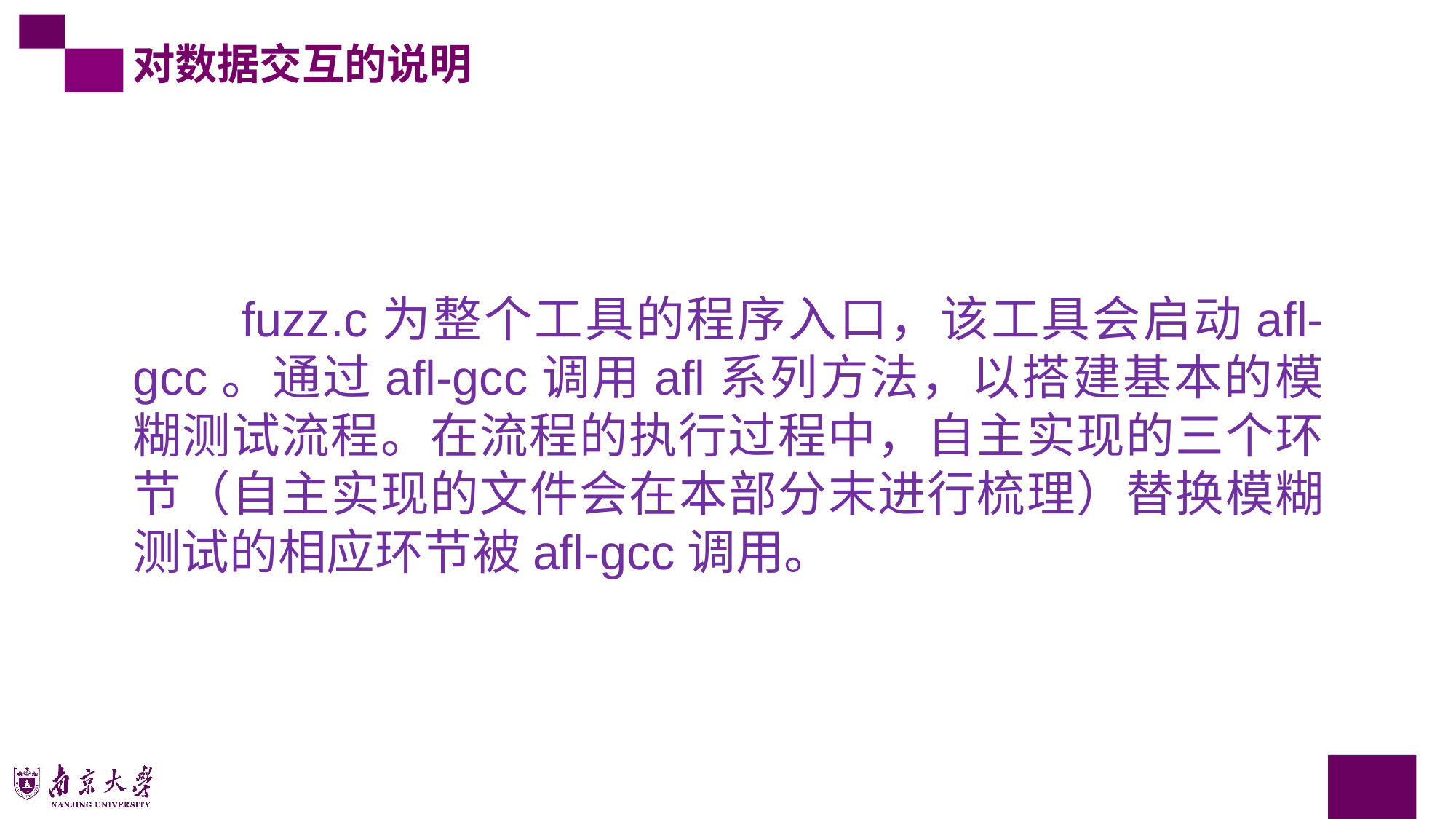

对数据交互的说明
	fuzz.c为整个工具的程序入口，该工具会启动afl-gcc。通过afl-gcc调用afl系列方法，以搭建基本的模糊测试流程。在流程的执行过程中，自主实现的三个环节（自主实现的文件会在本部分末进行梳理）替换模糊测试的相应环节被afl-gcc调用。

21